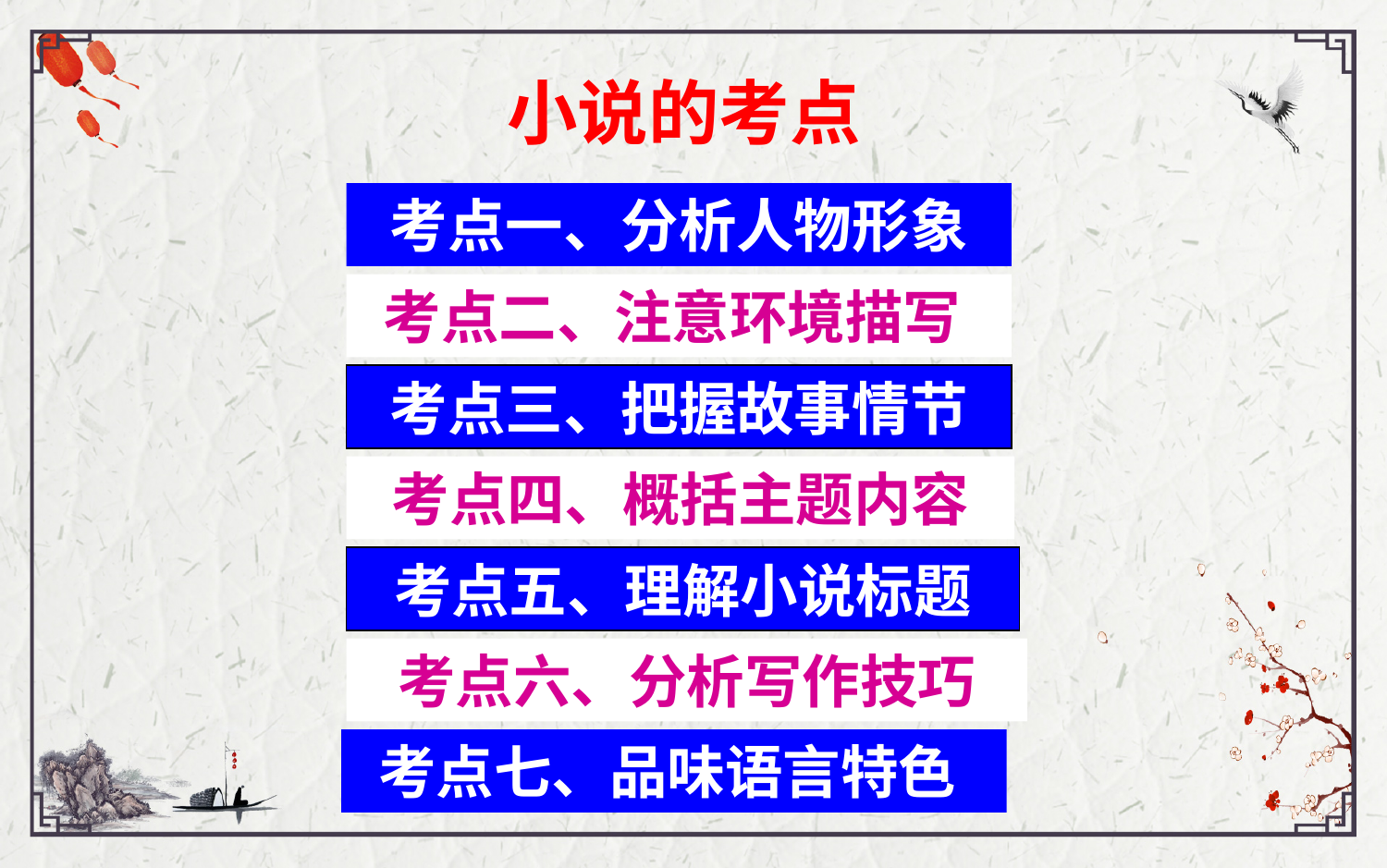

小说的考点
考点一、分析人物形象
考点二、注意环境描写
考点三、把握故事情节
考点四、概括主题内容
考点五、理解小说标题
考点六、分析写作技巧
考点七、品味语言特色